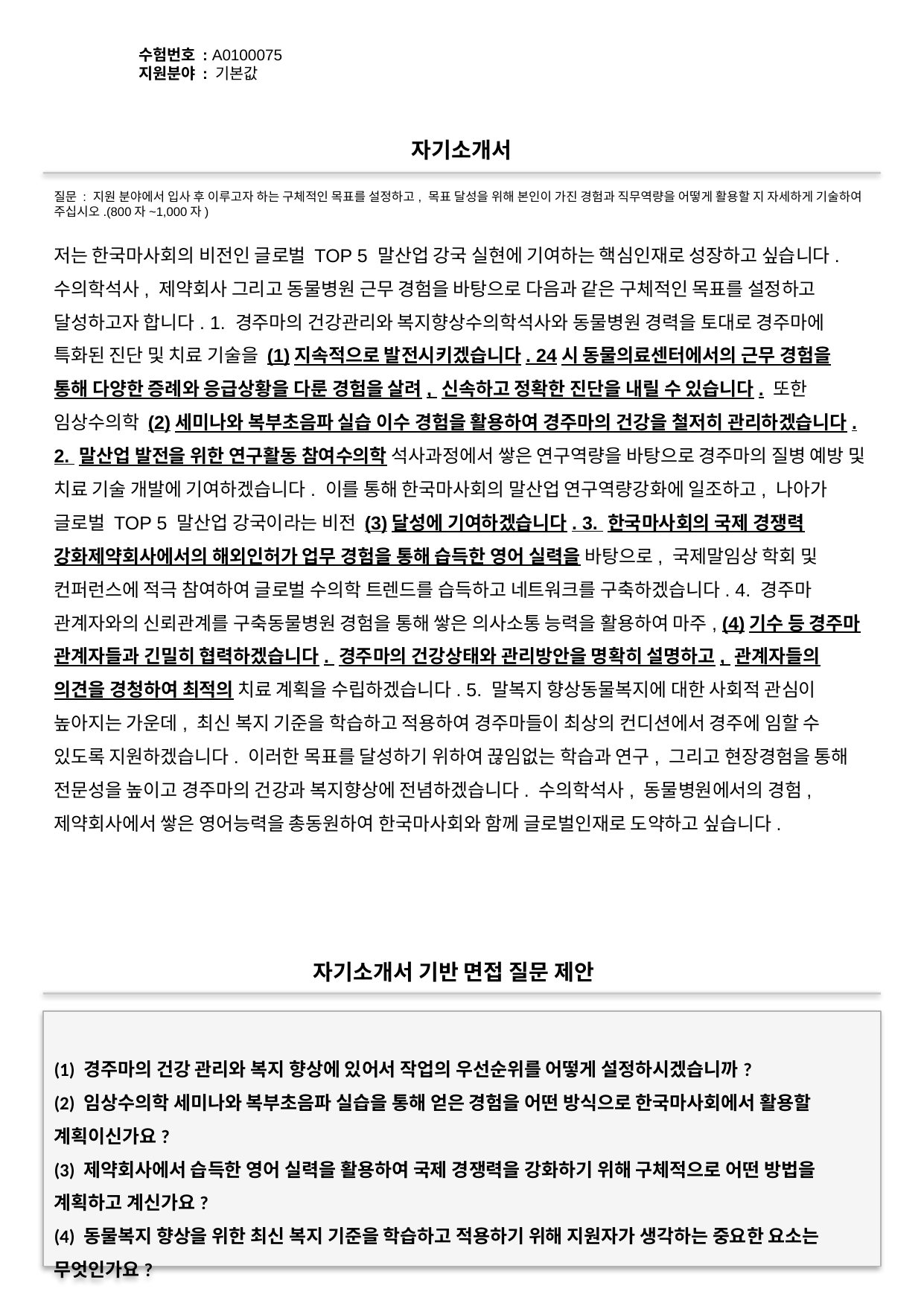

수험번호 : A0100075
지원분야 : 기본값
#

자기소개서

질문 : 지원 분야에서 입사 후 이루고자 하는 구체적인 목표를 설정하고, 목표 달성을 위해 본인이 가진 경험과 직무역량을 어떻게 활용할 지 자세하게 기술하여 주십시오.(800자~1,000자)

저는 한국마사회의 비전인 글로벌 TOP 5 말산업 강국 실현에 기여하는 핵심인재로 성장하고 싶습니다. 수의학석사, 제약회사 그리고 동물병원 근무 경험을 바탕으로 다음과 같은 구체적인 목표를 설정하고 달성하고자 합니다. 1. 경주마의 건강관리와 복지향상수의학석사와 동물병원 경력을 토대로 경주마에 특화된 진단 및 치료 기술을 (1)지속적으로 발전시키겠습니다. 24시 동물의료센터에서의 근무 경험을 통해 다양한 증례와 응급상황을 다룬 경험을 살려, 신속하고 정확한 진단을 내릴 수 있습니다. 또한 임상수의학 (2)세미나와 복부초음파 실습 이수 경험을 활용하여 경주마의 건강을 철저히 관리하겠습니다. 2. 말산업 발전을 위한 연구활동 참여수의학 석사과정에서 쌓은 연구역량을 바탕으로 경주마의 질병 예방 및 치료 기술 개발에 기여하겠습니다. 이를 통해 한국마사회의 말산업 연구역량강화에 일조하고, 나아가 글로벌 TOP 5 말산업 강국이라는 비전 (3)달성에 기여하겠습니다. 3. 한국마사회의 국제 경쟁력 강화제약회사에서의 해외인허가 업무 경험을 통해 습득한 영어 실력을 바탕으로, 국제말임상 학회 및 컨퍼런스에 적극 참여하여 글로벌 수의학 트렌드를 습득하고 네트워크를 구축하겠습니다. 4. 경주마 관계자와의 신뢰관계를 구축동물병원 경험을 통해 쌓은 의사소통 능력을 활용하여 마주, (4)기수 등 경주마 관계자들과 긴밀히 협력하겠습니다. 경주마의 건강상태와 관리방안을 명확히 설명하고, 관계자들의 의견을 경청하여 최적의 치료 계획을 수립하겠습니다. 5. 말복지 향상동물복지에 대한 사회적 관심이 높아지는 가운데, 최신 복지 기준을 학습하고 적용하여 경주마들이 최상의 컨디션에서 경주에 임할 수 있도록 지원하겠습니다. 이러한 목표를 달성하기 위하여 끊임없는 학습과 연구, 그리고 현장경험을 통해 전문성을 높이고 경주마의 건강과 복지향상에 전념하겠습니다. 수의학석사, 동물병원에서의 경험, 제약회사에서 쌓은 영어능력을 총동원하여 한국마사회와 함께 글로벌인재로 도약하고 싶습니다.

자기소개서 기반 면접 질문 제안

(1) 경주마의 건강 관리와 복지 향상에 있어서 작업의 우선순위를 어떻게 설정하시겠습니까?
(2) 임상수의학 세미나와 복부초음파 실습을 통해 얻은 경험을 어떤 방식으로 한국마사회에서 활용할 계획이신가요?
(3) 제약회사에서 습득한 영어 실력을 활용하여 국제 경쟁력을 강화하기 위해 구체적으로 어떤 방법을 계획하고 계신가요?
(4) 동물복지 향상을 위한 최신 복지 기준을 학습하고 적용하기 위해 지원자가 생각하는 중요한 요소는 무엇인가요?